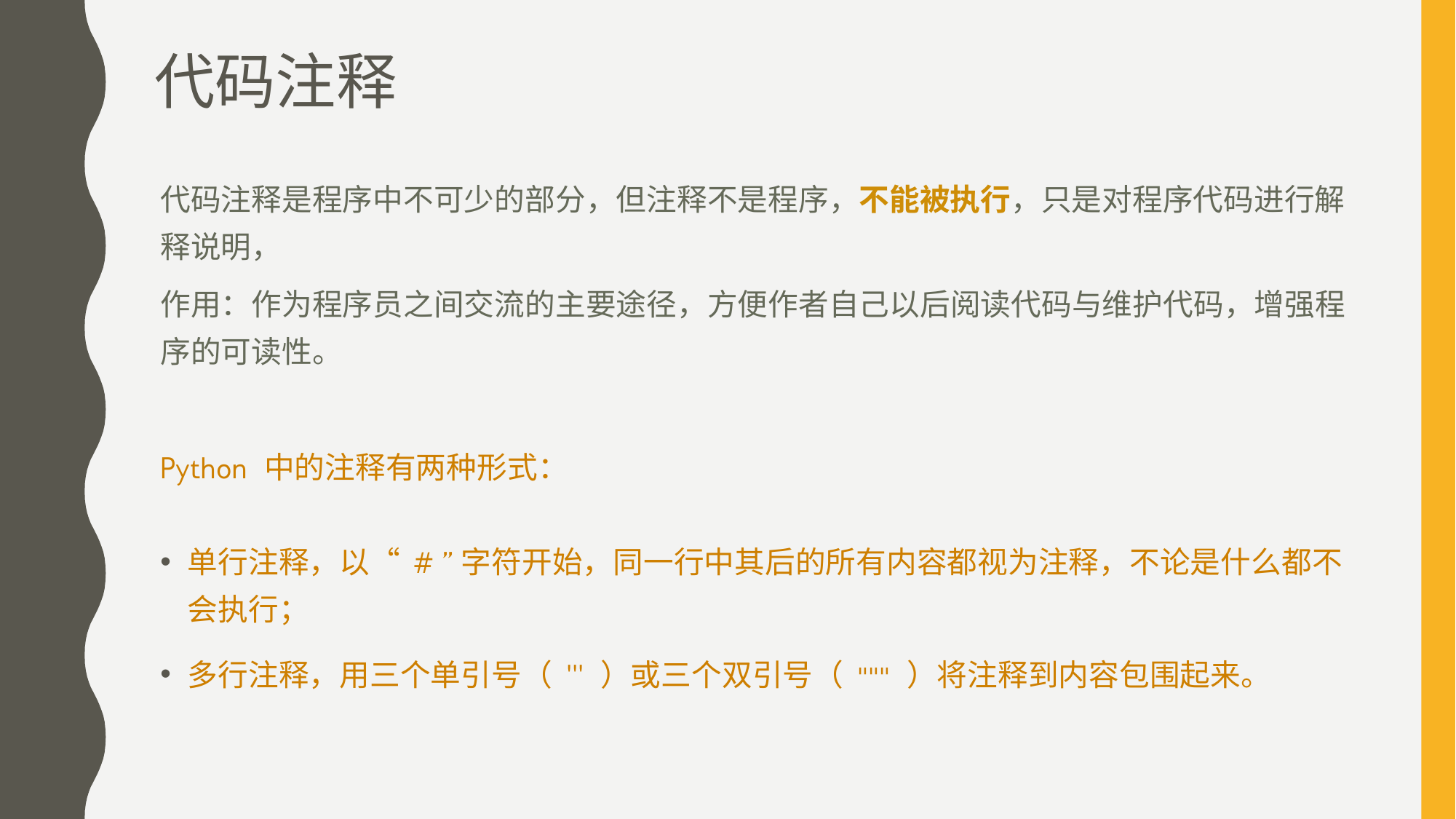

# 代码注释
代码注释是程序中不可少的部分，但注释不是程序，不能被执行，只是对程序代码进行解释说明，
作用：作为程序员之间交流的主要途径，方便作者自己以后阅读代码与维护代码，增强程序的可读性。

Python 中的注释有两种形式：

单行注释，以“ # ”字符开始，同一行中其后的所有内容都视为注释，不论是什么都不会执行；
多行注释，用三个单引号（ ''' ）或三个双引号（ """ ）将注释到内容包围起来。